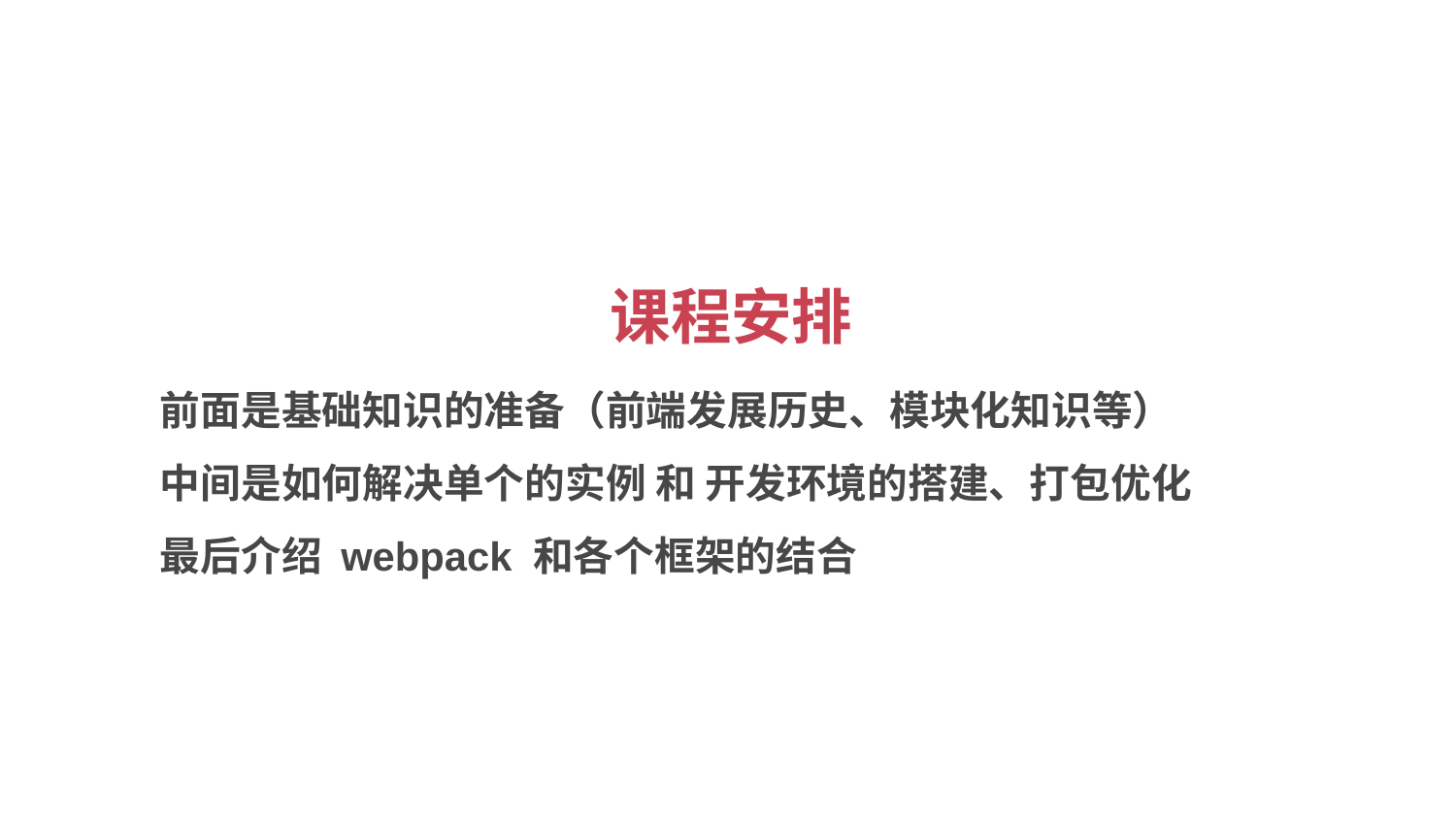

# 课程安排
前面是基础知识的准备（前端发展历史、模块化知识等）
中间是如何解决单个的实例 和 开发环境的搭建、打包优化
最后介绍 webpack 和各个框架的结合